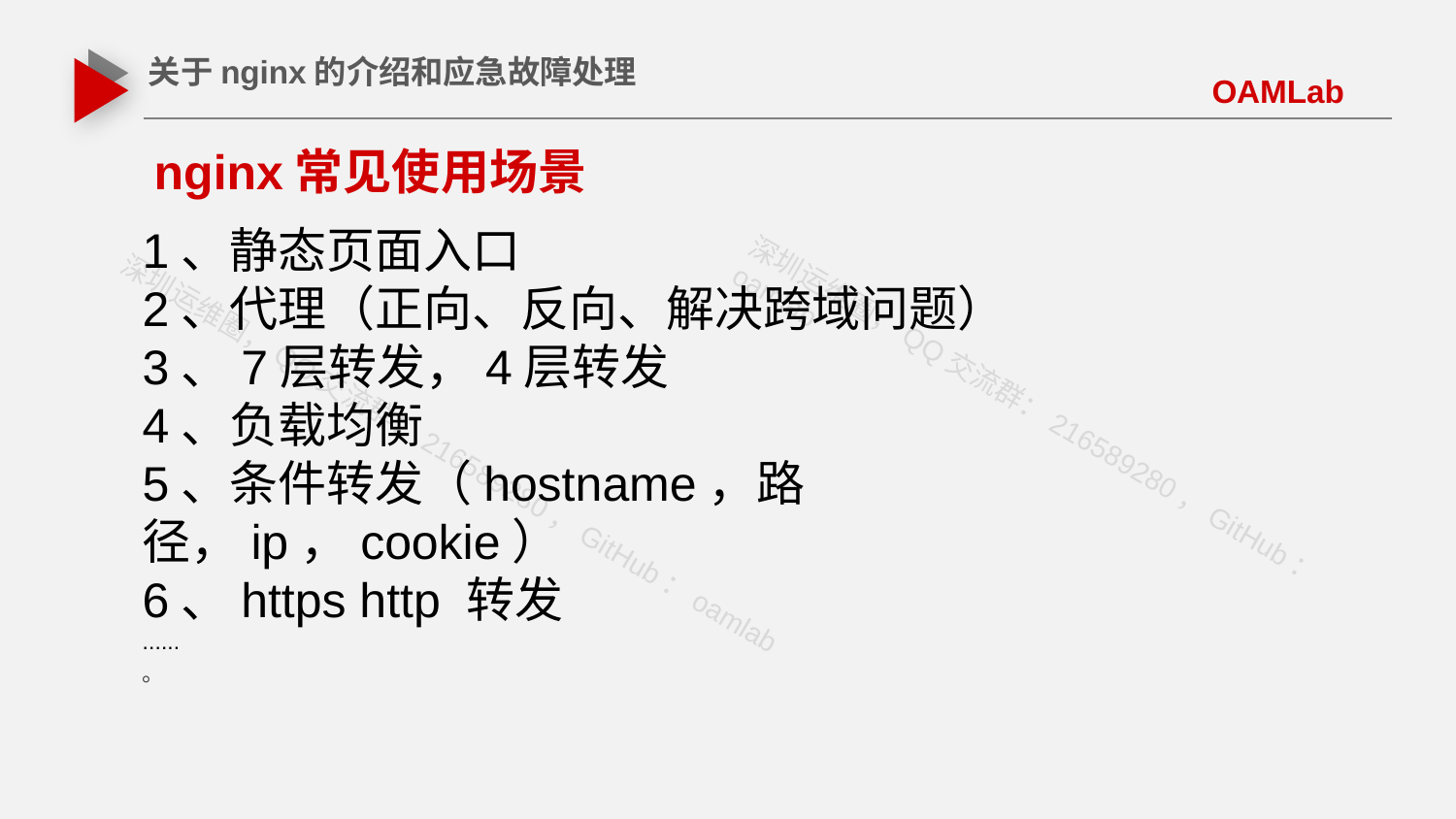

关于nginx的介绍和应急故障处理
nginx常见使用场景
1、静态页面入口
2、代理（正向、反向、解决跨域问题）
3、7层转发，4层转发
4、负载均衡
5、条件转发（hostname，路径，ip，cookie）
6、https http 转发
......
。